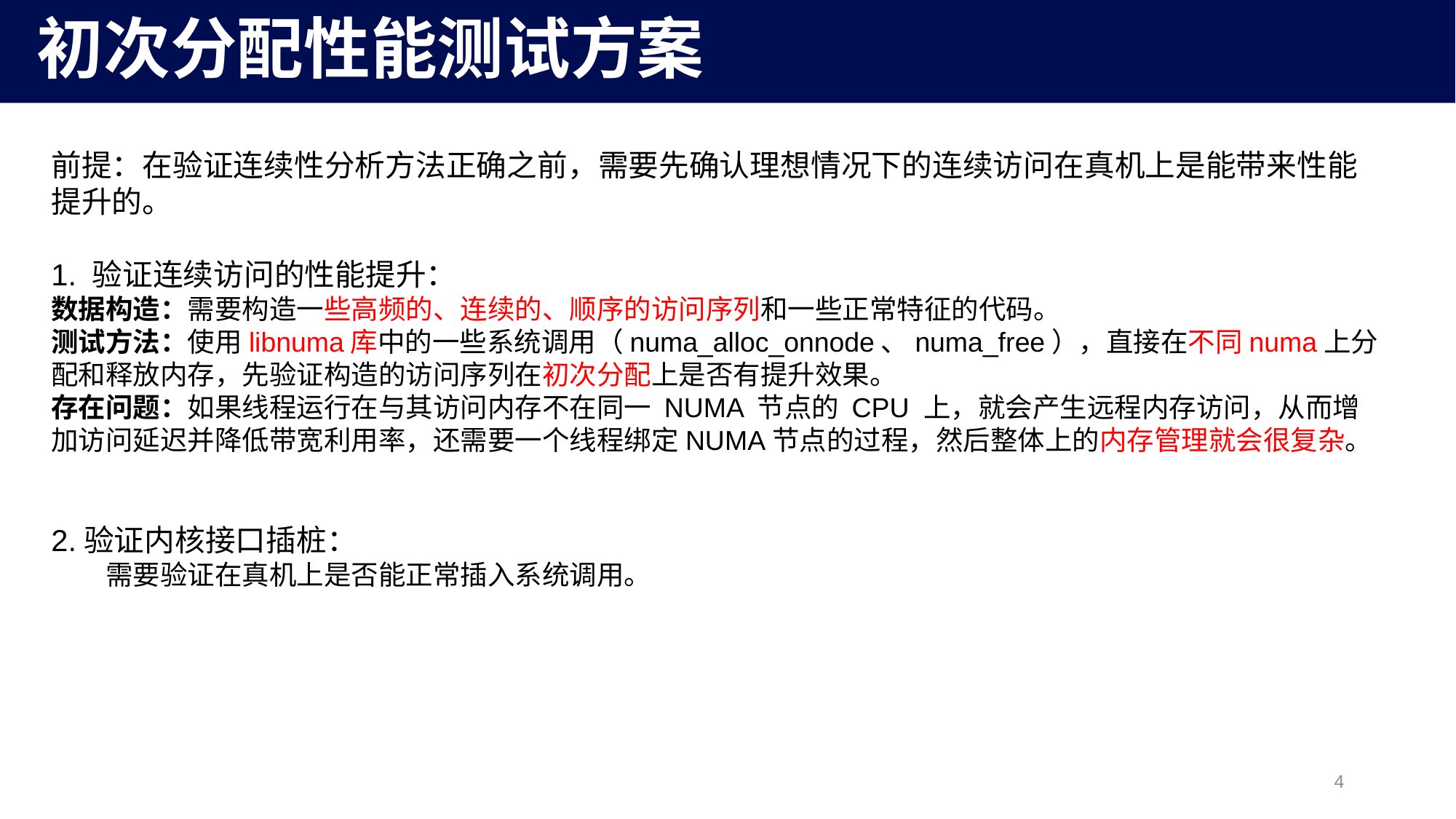

初次分配性能测试方案
前提：在验证连续性分析方法正确之前，需要先确认理想情况下的连续访问在真机上是能带来性能提升的。

1. 验证连续访问的性能提升：
数据构造：需要构造一些高频的、连续的、顺序的访问序列和一些正常特征的代码。
测试方法：使用libnuma库中的一些系统调用（numa_alloc_onnode、numa_free），直接在不同numa上分配和释放内存，先验证构造的访问序列在初次分配上是否有提升效果。
存在问题：如果线程运行在与其访问内存不在同一 NUMA 节点的 CPU 上，就会产生远程内存访问，从而增加访问延迟并降低带宽利用率，还需要一个线程绑定NUMA节点的过程，然后整体上的内存管理就会很复杂。

2.验证内核接口插桩：
需要验证在真机上是否能正常插入系统调用。
4